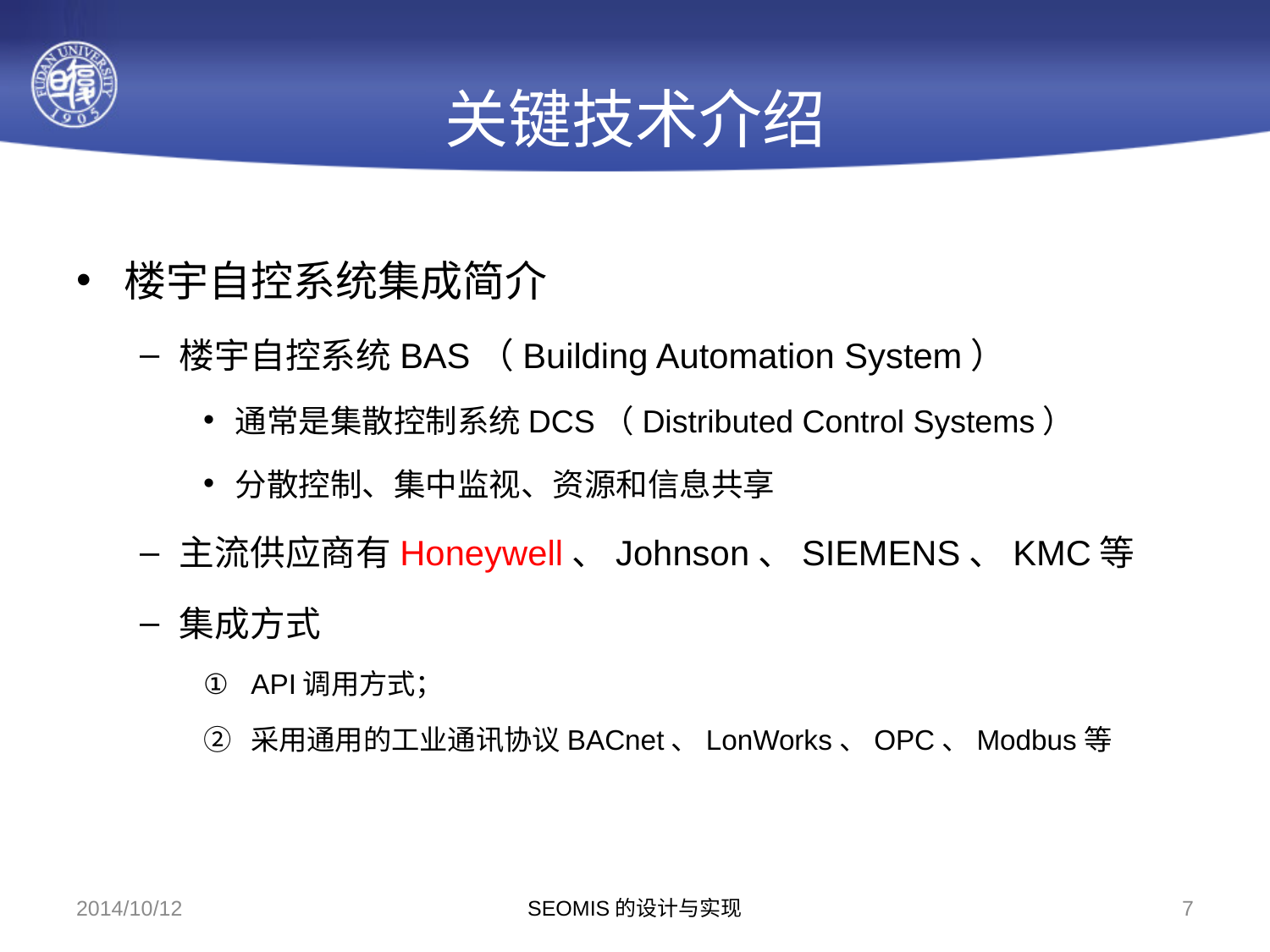

# 关键技术介绍
楼宇自控系统集成简介
楼宇自控系统BAS（Building Automation System）
通常是集散控制系统DCS（Distributed Control Systems）
分散控制、集中监视、资源和信息共享
主流供应商有Honeywell、Johnson、SIEMENS、KMC等
集成方式
API调用方式；
采用通用的工业通讯协议BACnet、LonWorks、OPC、Modbus等

2014/10/12
SEOMIS的设计与实现
7